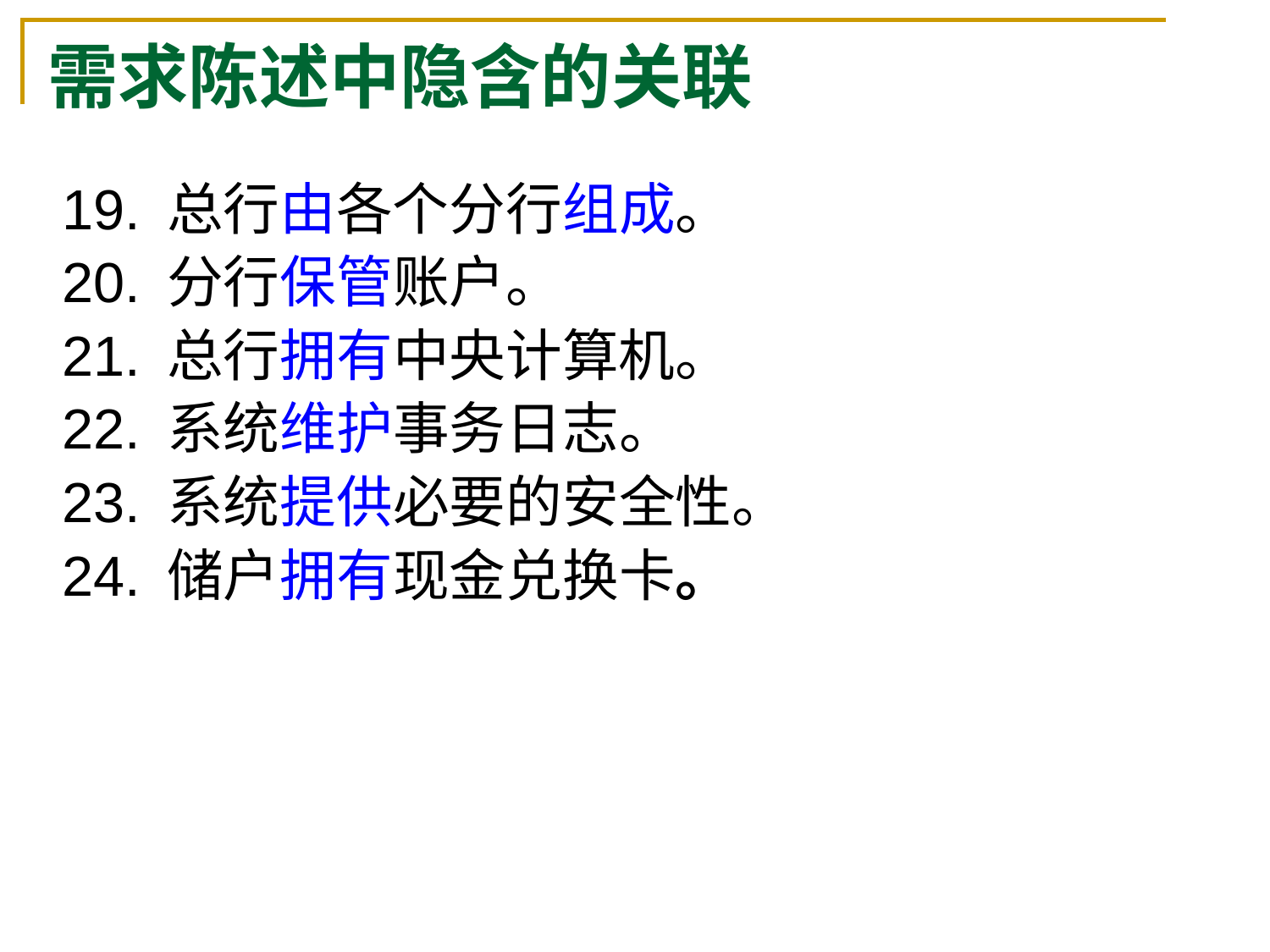

# 需求陈述中隐含的关联
 总行由各个分行组成。
 分行保管账户。
 总行拥有中央计算机。
 系统维护事务日志。
 系统提供必要的安全性。
 储户拥有现金兑换卡。